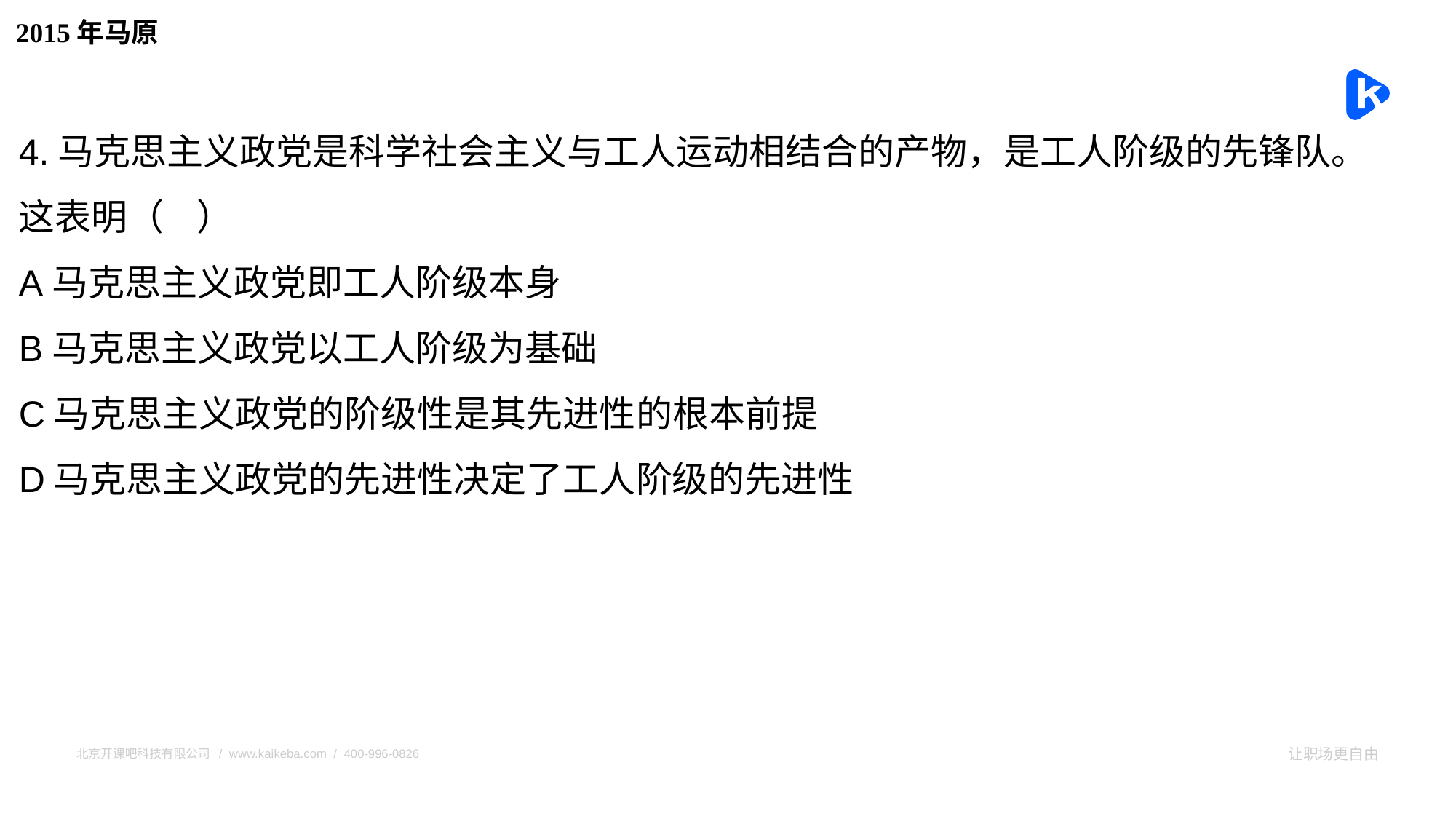

2015年马原
4.马克思主义政党是科学社会主义与工人运动相结合的产物，是工人阶级的先锋队。这表明（    ）
A马克思主义政党即工人阶级本身
B马克思主义政党以工人阶级为基础
C马克思主义政党的阶级性是其先进性的根本前提
D马克思主义政党的先进性决定了工人阶级的先进性